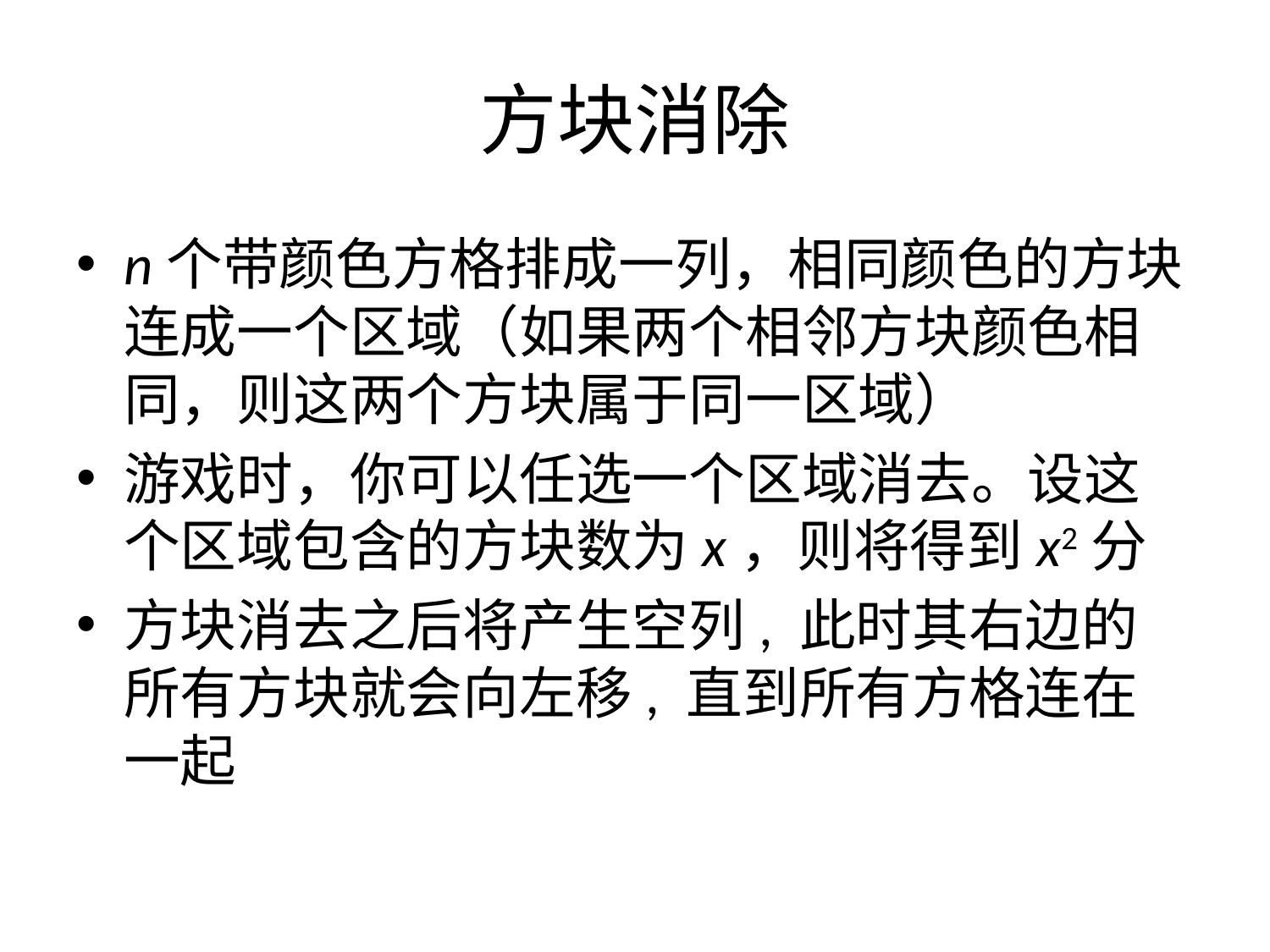

# 方块消除
n个带颜色方格排成一列，相同颜色的方块连成一个区域（如果两个相邻方块颜色相同，则这两个方块属于同一区域）
游戏时，你可以任选一个区域消去。设这个区域包含的方块数为x，则将得到x2分
方块消去之后将产生空列, 此时其右边的所有方块就会向左移, 直到所有方格连在一起